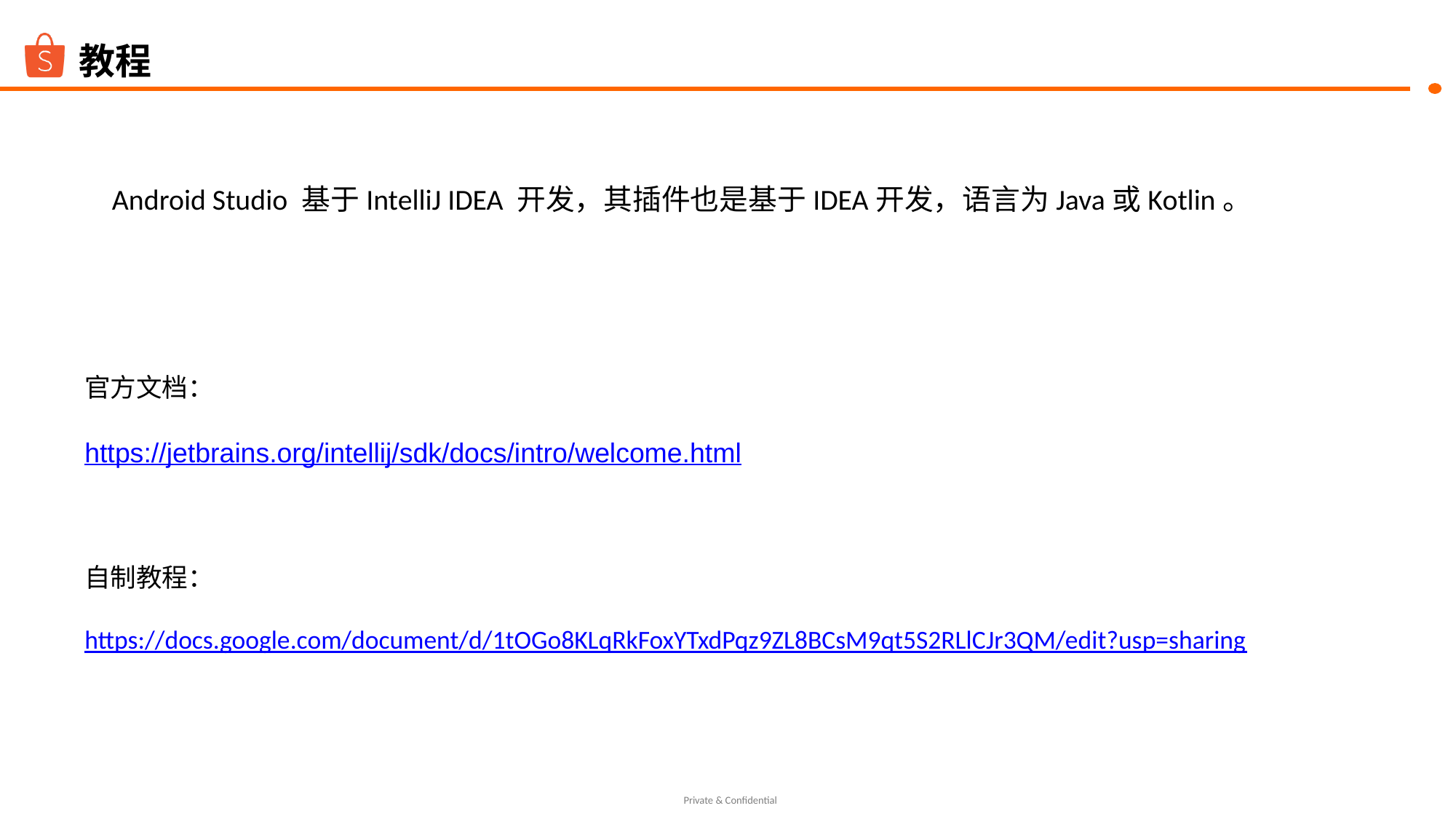

# 教程
Android Studio 基于IntelliJ IDEA 开发，其插件也是基于IDEA开发，语言为Java或Kotlin。

官方文档：
https://jetbrains.org/intellij/sdk/docs/intro/welcome.html

自制教程：
https://docs.google.com/document/d/1tOGo8KLqRkFoxYTxdPqz9ZL8BCsM9qt5S2RLlCJr3QM/edit?usp=sharing